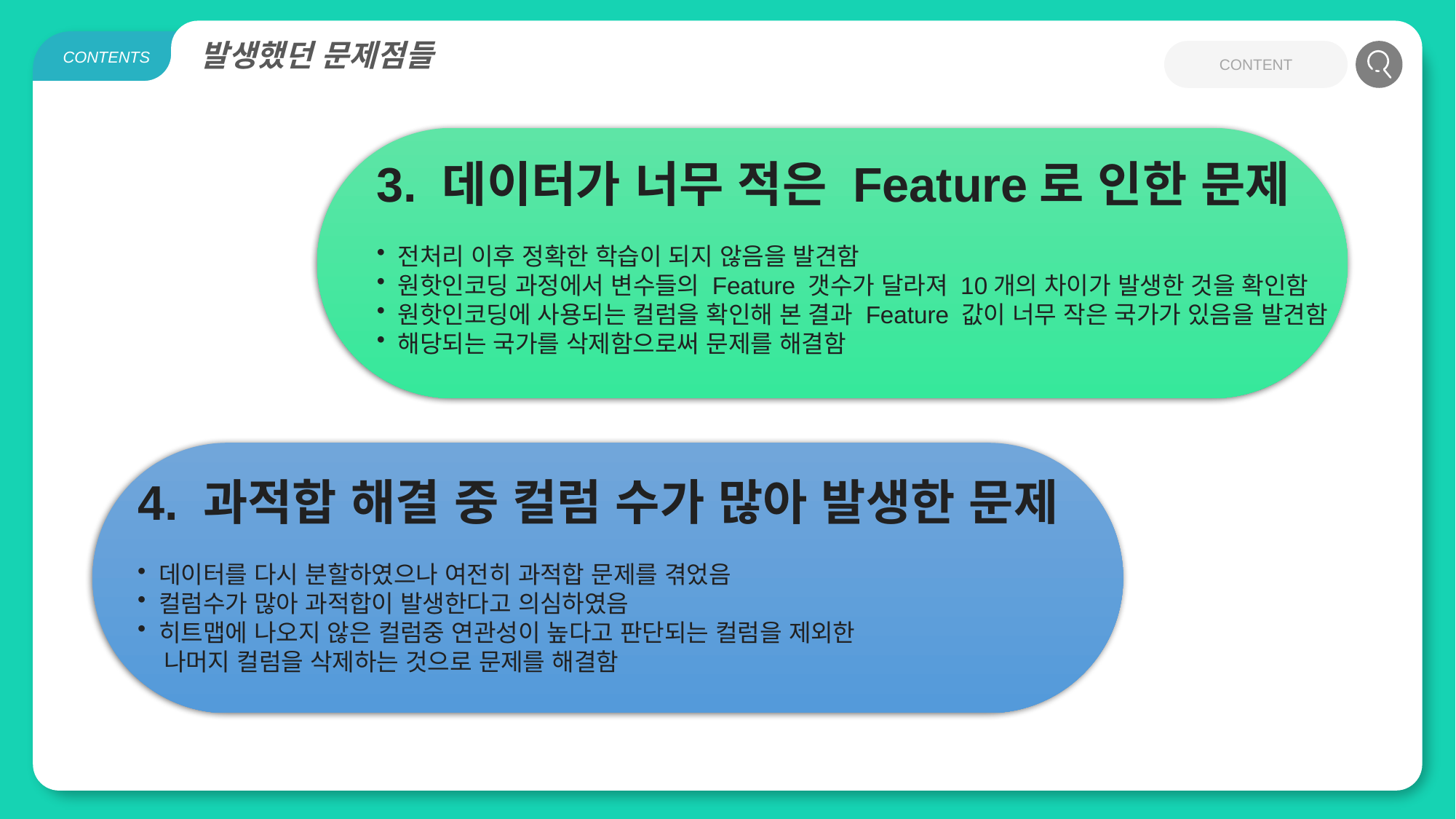

발생했던 문제점들

CONTENT

CONTENTS

3. 데이터가 너무 적은 Feature로 인한 문제

 전처리 이후 정확한 학습이 되지 않음을 발견함
 원핫인코딩 과정에서 변수들의 Feature 갯수가 달라져 10개의 차이가 발생한 것을 확인함
 원핫인코딩에 사용되는 컬럼을 확인해 본 결과 Feature 값이 너무 작은 국가가 있음을 발견함
 해당되는 국가를 삭제함으로써 문제를 해결함

4. 과적합 해결 중 컬럼 수가 많아 발생한 문제

 데이터를 다시 분할하였으나 여전히 과적합 문제를 겪었음
 컬럼수가 많아 과적합이 발생한다고 의심하였음
 히트맵에 나오지 않은 컬럼중 연관성이 높다고 판단되는 컬럼을 제외한
   나머지 컬럼을 삭제하는 것으로 문제를 해결함